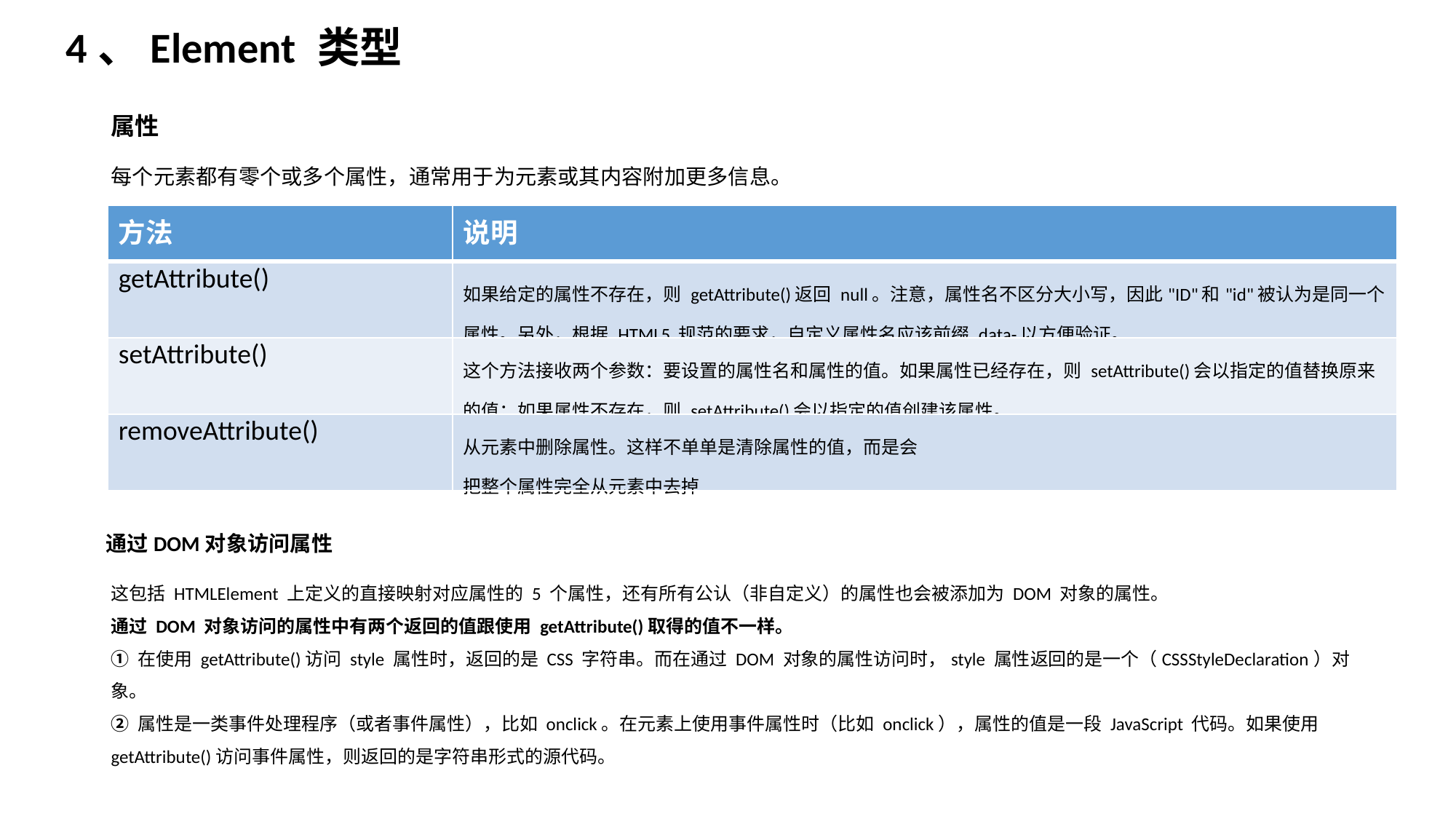

4、Element 类型
属性
每个元素都有零个或多个属性，通常用于为元素或其内容附加更多信息。
| 方法 | 说明 |
| --- | --- |
| getAttribute() | 如果给定的属性不存在，则 getAttribute()返回 null。注意，属性名不区分大小写，因此"ID"和"id"被认为是同一个属性。另外，根据 HTML5 规范的要求，自定义属性名应该前缀 data-以方便验证。 |
| setAttribute() | 这个方法接收两个参数：要设置的属性名和属性的值。如果属性已经存在，则 setAttribute()会以指定的值替换原来的值；如果属性不存在，则 setAttribute()会以指定的值创建该属性。 |
| removeAttribute() | 从元素中删除属性。这样不单单是清除属性的值，而是会 把整个属性完全从元素中去掉 |
通过DOM对象访问属性
这包括 HTMLElement 上定义的直接映射对应属性的 5 个属性，还有所有公认（非自定义）的属性也会被添加为 DOM 对象的属性。
通过 DOM 对象访问的属性中有两个返回的值跟使用 getAttribute()取得的值不一样。
① 在使用 getAttribute()访问 style 属性时，返回的是 CSS 字符串。而在通过 DOM 对象的属性访问时，style 属性返回的是一个（CSSStyleDeclaration）对象。
② 属性是一类事件处理程序（或者事件属性），比如 onclick。在元素上使用事件属性时（比如 onclick），属性的值是一段 JavaScript 代码。如果使用 getAttribute()访问事件属性，则返回的是字符串形式的源代码。